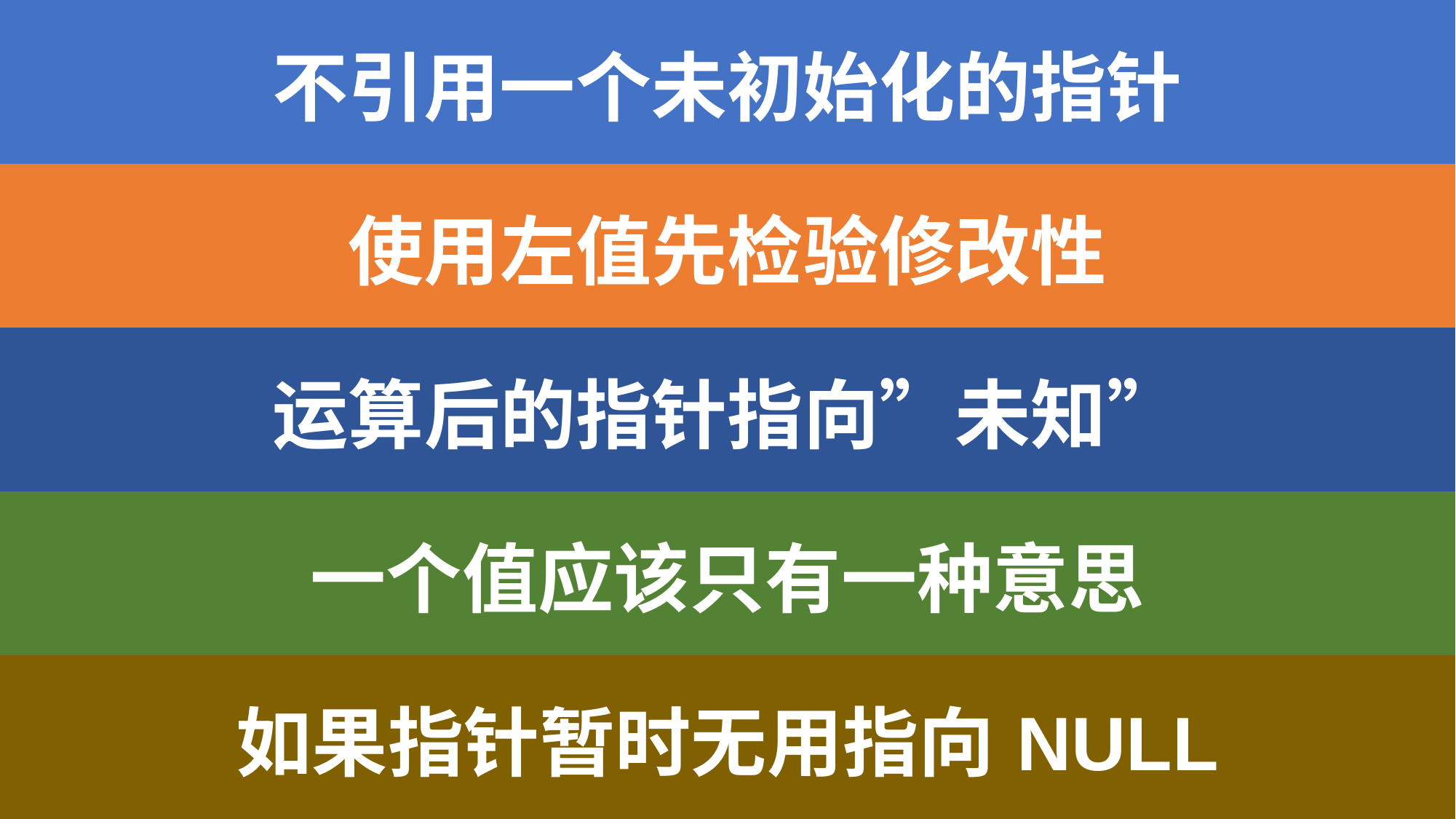

| 不引用一个未初始化的指针 |
| --- |
| 使用左值先检验修改性 |
| 运算后的指针指向”未知” |
| 一个值应该只有一种意思 |
| 如果指针暂时无用指向NULL |